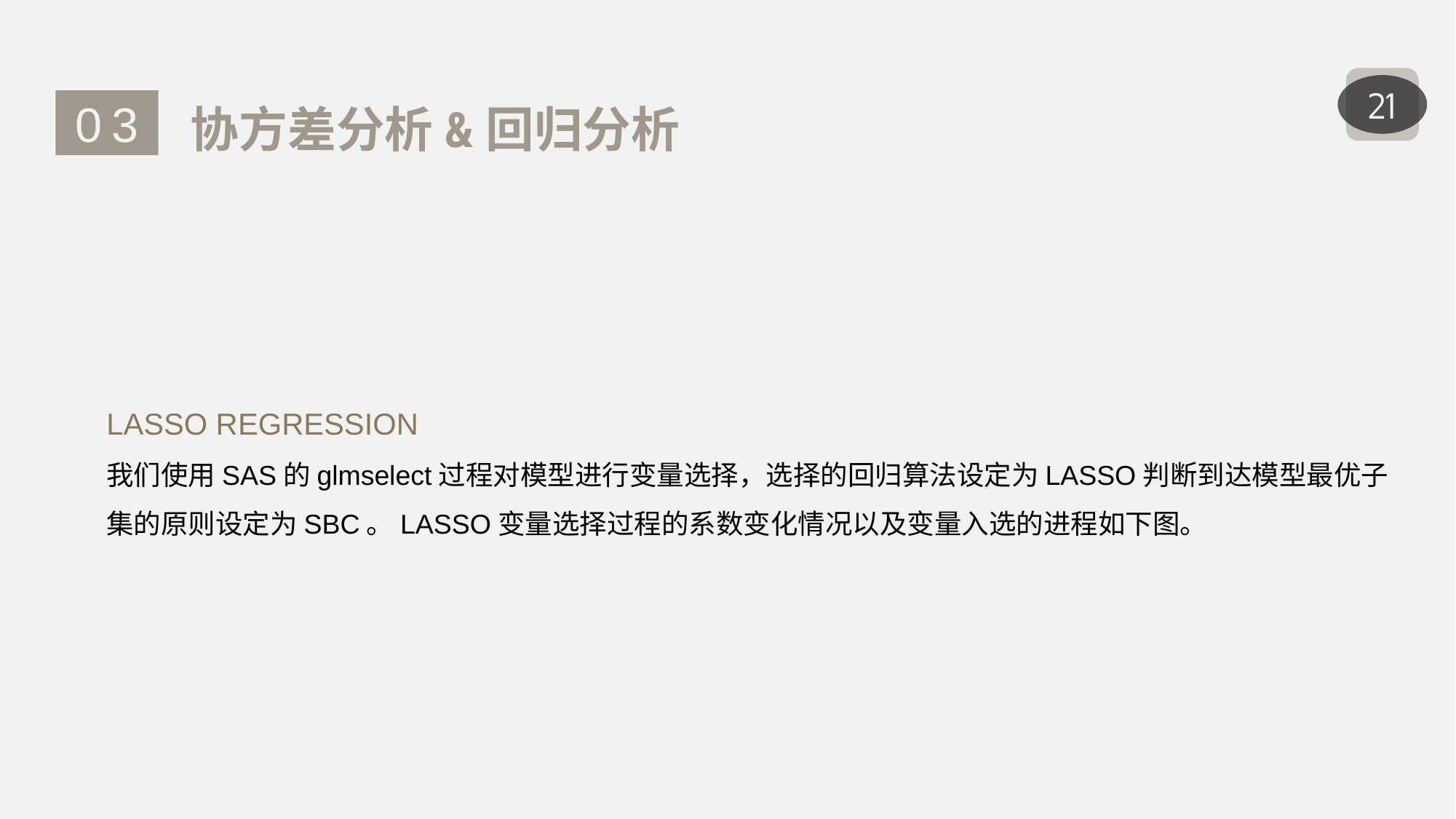

21
LASSO REGRESSION
我们使用SAS的glmselect过程对模型进行变量选择，选择的回归算法设定为LASSO判断到达模型最优子集的原则设定为SBC。LASSO变量选择过程的系数变化情况以及变量入选的进程如下图。